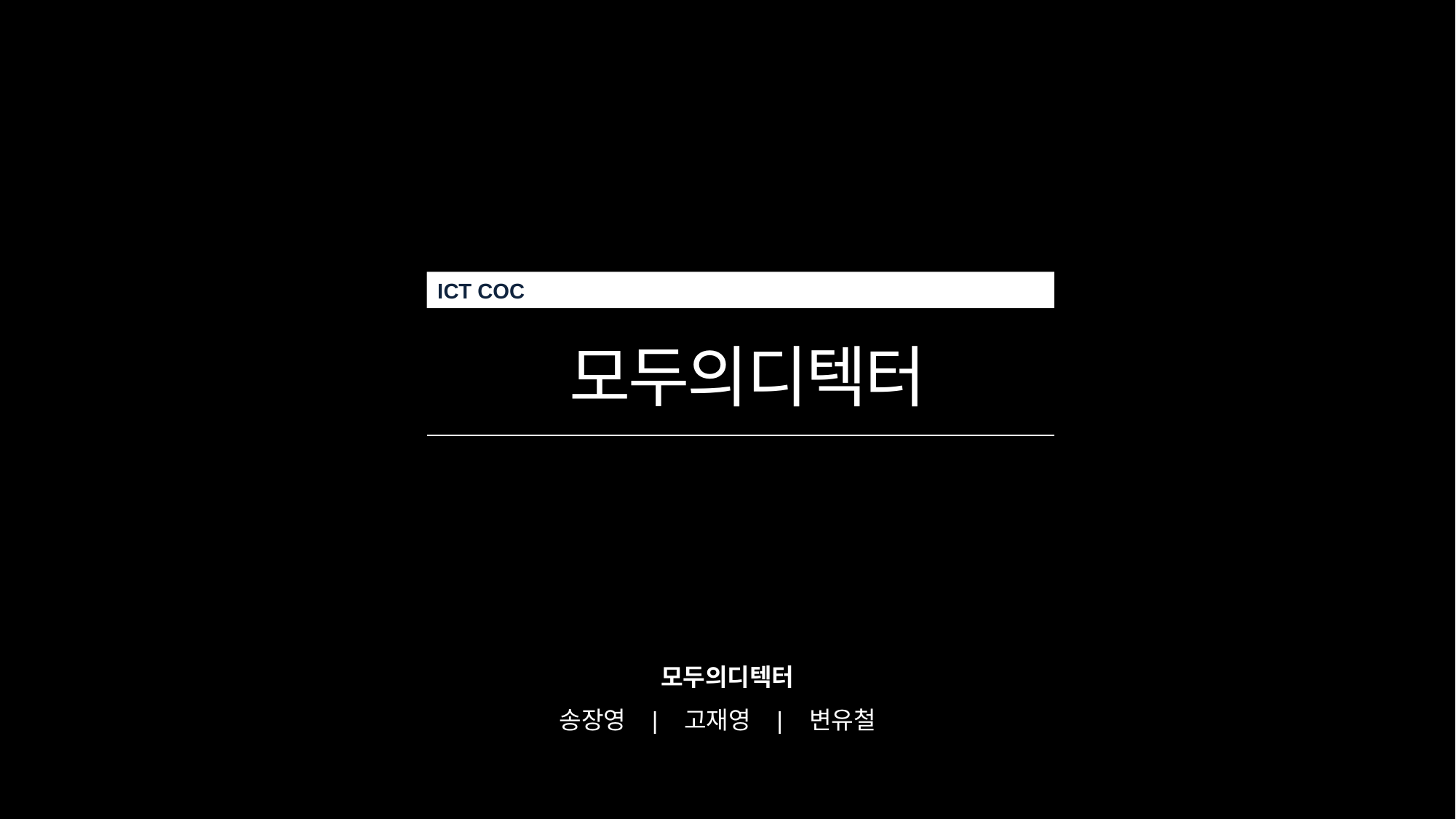

ICT COC
 모두의디텍터
모두의디텍터
송장영   |   고재영   |   변유철